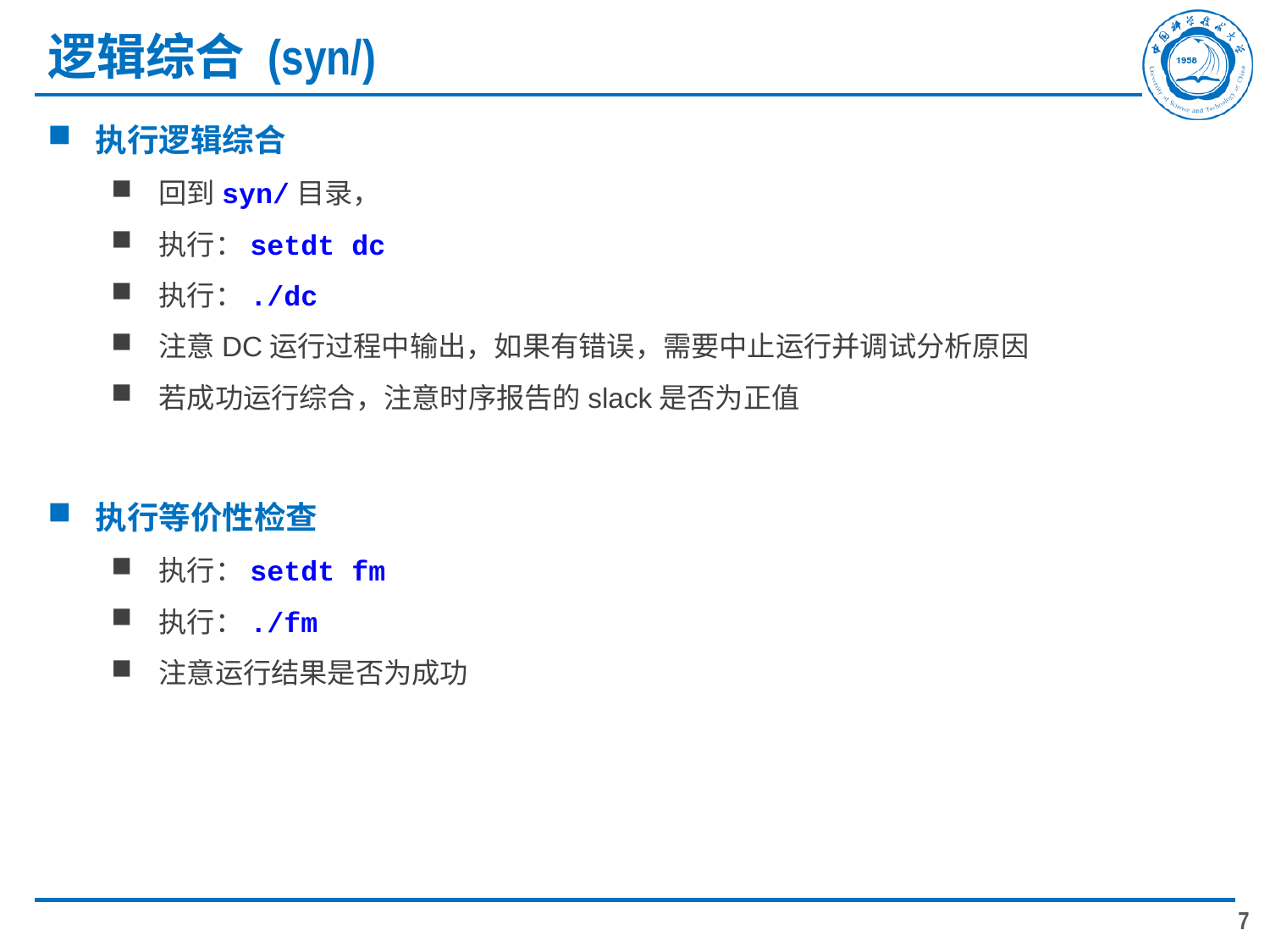

# 逻辑综合 (syn/)
执行逻辑综合
回到syn/目录，
执行：setdt dc
执行：./dc
注意DC运行过程中输出，如果有错误，需要中止运行并调试分析原因
若成功运行综合，注意时序报告的slack是否为正值

执行等价性检查
执行：setdt fm
执行：./fm
注意运行结果是否为成功
7